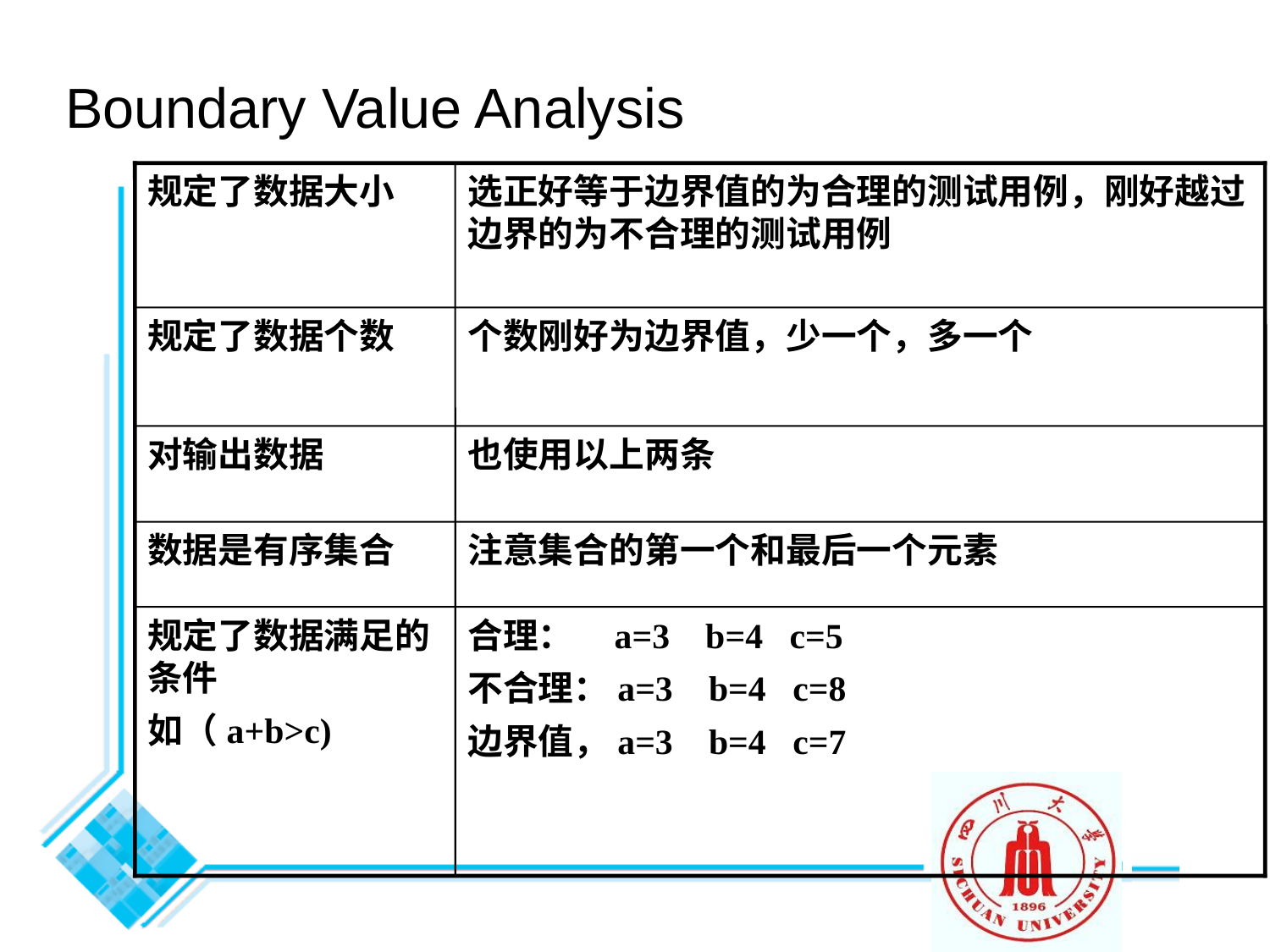

Boundary Value Analysis
规定了数据大小

选正好等于边界值的为合理的测试用例，刚好越过边界的为不合理的测试用例

规定了数据个数

个数刚好为边界值，少一个，多一个
对输出数据

也使用以上两条
数据是有序集合

注意集合的第一个和最后一个元素
规定了数据满足的条件
如（a+b>c)

合理：    a=3    b=4   c=5
不合理：a=3    b=4   c=8
边界值，a=3    b=4   c=7